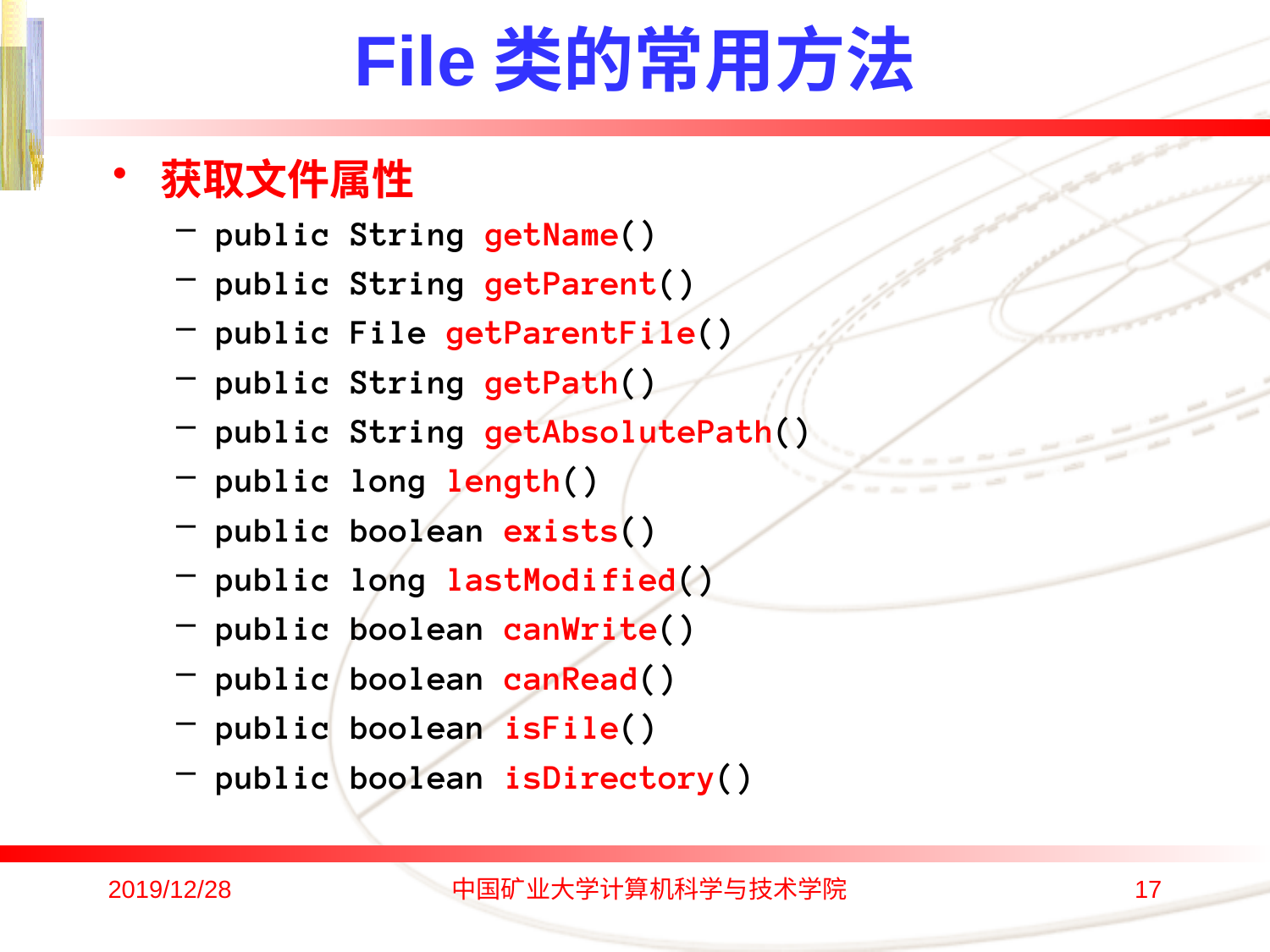

# File类的常用方法
获取文件属性
public String getName()
public String getParent()
public File getParentFile()
public String getPath()
public String getAbsolutePath()
public long length()
public boolean exists()
public long lastModified()
public boolean canWrite()
public boolean canRead()
public boolean isFile()
public boolean isDirectory()

2019/12/28
中国矿业大学计算机科学与技术学院
17